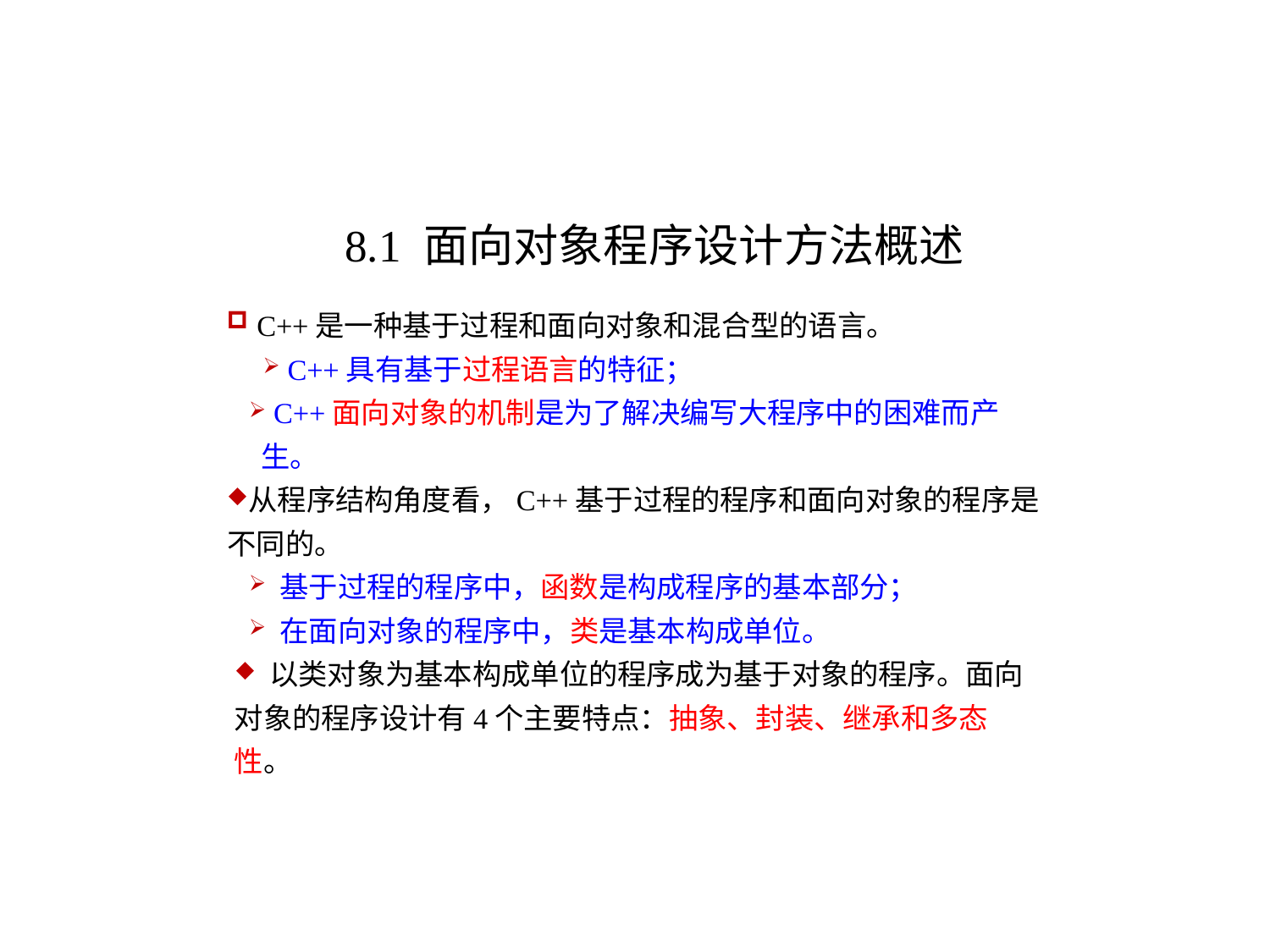

8.1 面向对象程序设计方法概述
 C++是一种基于过程和面向对象和混合型的语言。
 C++具有基于过程语言的特征；
 C++面向对象的机制是为了解决编写大程序中的困难而产生。
从程序结构角度看，C++基于过程的程序和面向对象的程序是不同的。
 基于过程的程序中，函数是构成程序的基本部分；
 在面向对象的程序中，类是基本构成单位。
 以类对象为基本构成单位的程序成为基于对象的程序。面向对象的程序设计有4个主要特点：抽象、封装、继承和多态性。